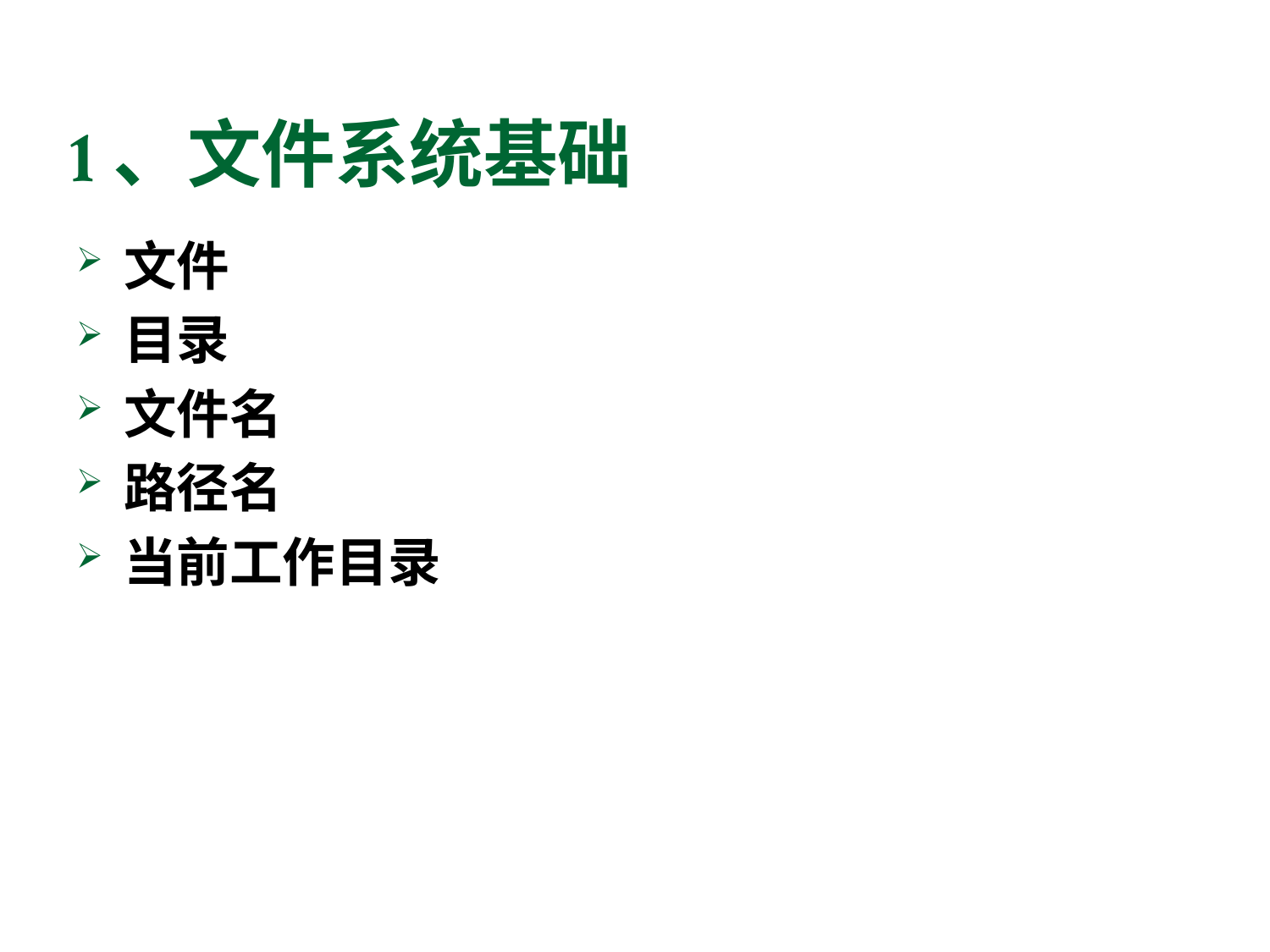

# 1、文件系统基础
文件
目录
文件名
路径名
当前工作目录